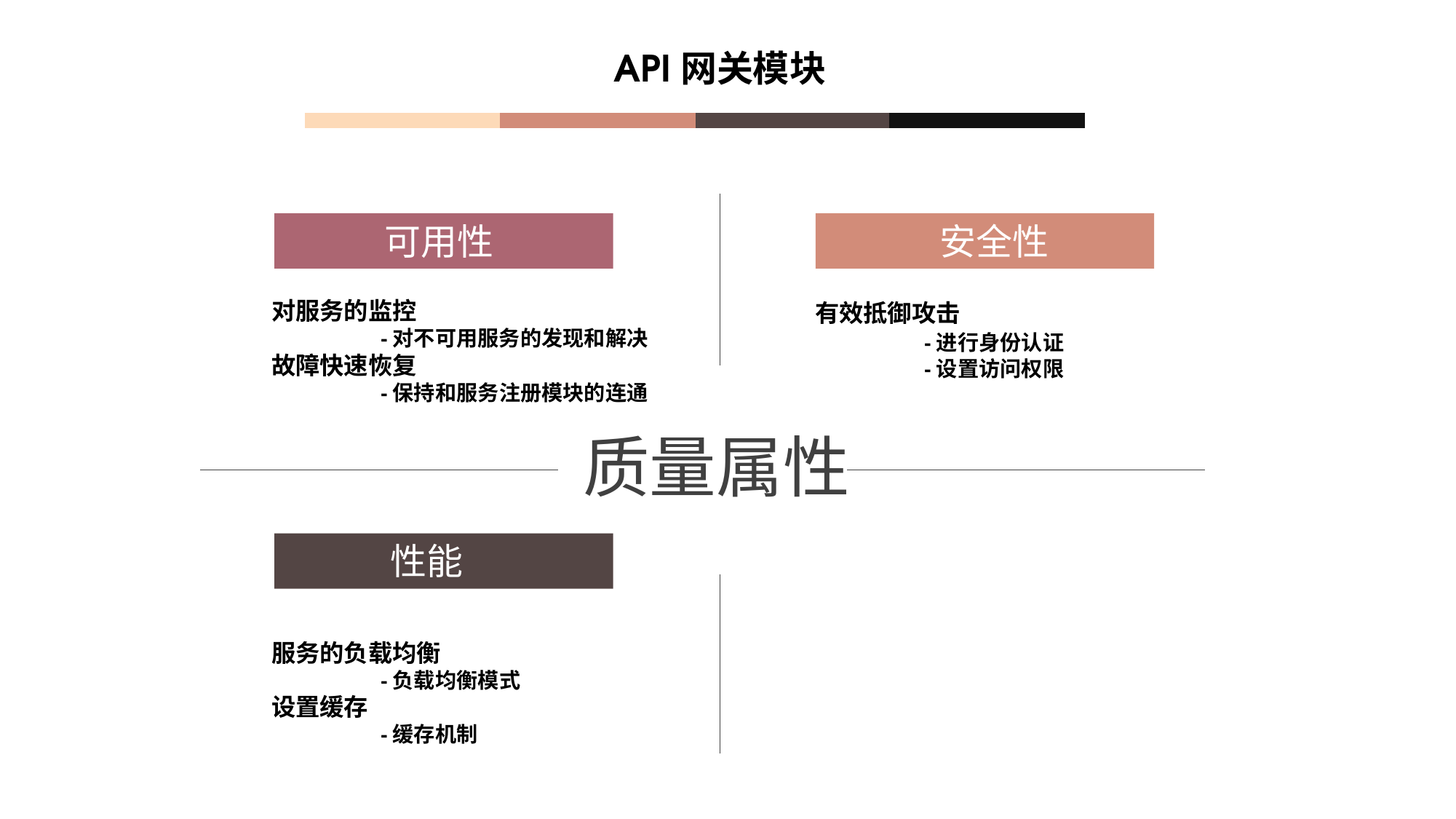

API网关模块

可用性

安全性
对服务的监控
	-对不可用服务的发现和解决
故障快速恢复
	-保持和服务注册模块的连通
有效抵御攻击
	-进行身份认证
	-设置访问权限

质量属性

性能
服务的负载均衡
	-负载均衡模式
设置缓存
	-缓存机制